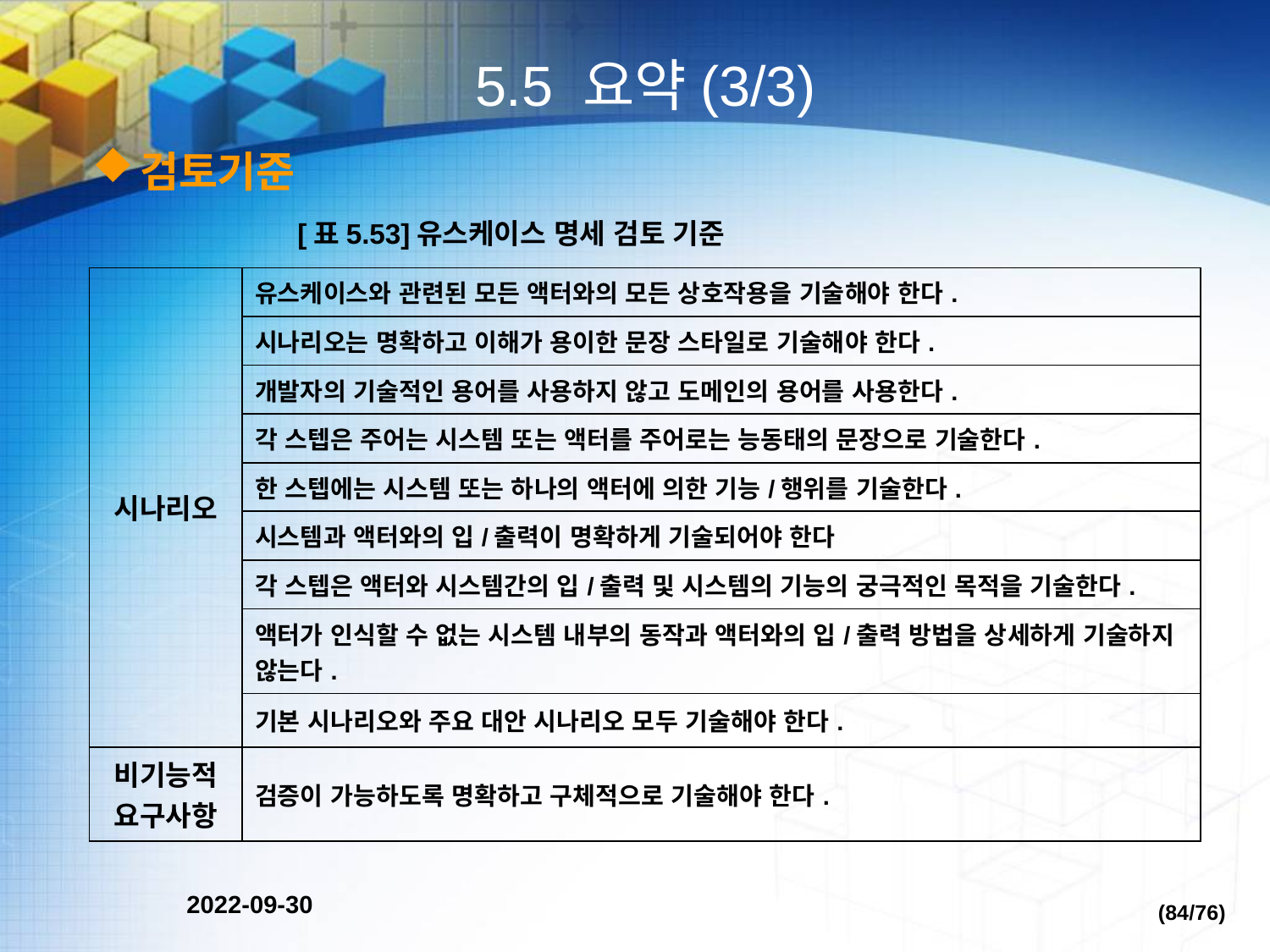

# 5.5 요약(3/3)
검토기준
[표5.53]유스케이스 명세 검토 기준
| 시나리오 | 유스케이스와 관련된 모든 액터와의 모든 상호작용을 기술해야 한다. |
| --- | --- |
|  | 시나리오는 명확하고 이해가 용이한 문장 스타일로 기술해야 한다. |
|  | 개발자의 기술적인 용어를 사용하지 않고 도메인의 용어를 사용한다. |
|  | 각 스텝은 주어는 시스템 또는 액터를 주어로는 능동태의 문장으로 기술한다. |
|  | 한 스텝에는 시스템 또는 하나의 액터에 의한 기능/행위를 기술한다. |
|  | 시스템과 액터와의 입/출력이 명확하게 기술되어야 한다 |
|  | 각 스텝은 액터와 시스템간의 입/출력 및 시스템의 기능의 궁극적인 목적을 기술한다. |
|  | 액터가 인식할 수 없는 시스템 내부의 동작과 액터와의 입/출력 방법을 상세하게 기술하지 않는다. |
|  | 기본 시나리오와 주요 대안 시나리오 모두 기술해야 한다. |
| 비기능적 요구사항 | 검증이 가능하도록 명확하고 구체적으로 기술해야 한다. |
(84/76)
2022-09-30